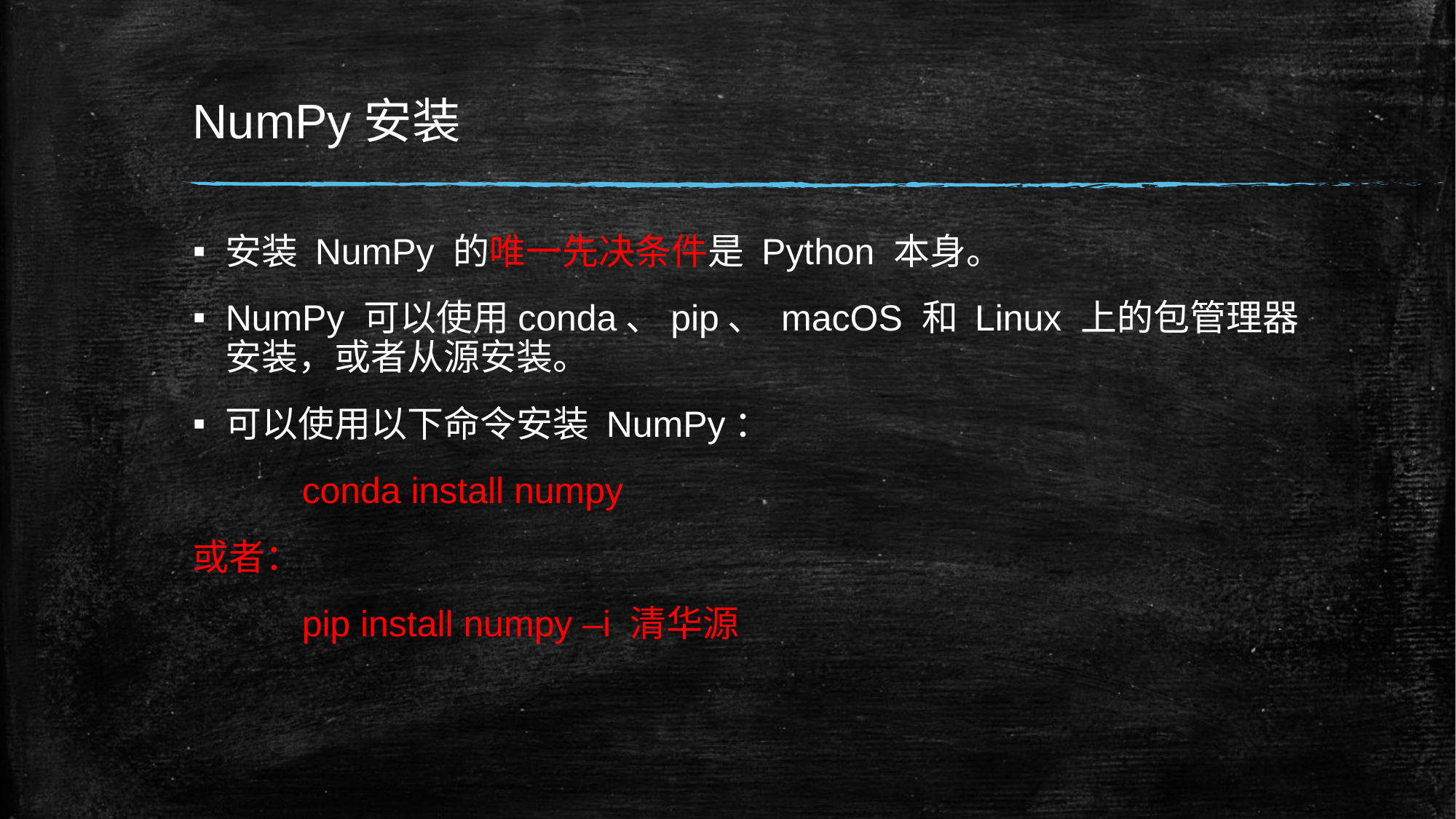

# NumPy安装
安装 NumPy 的唯一先决条件是 Python 本身。
NumPy 可以使用conda、pip、 macOS 和 Linux 上的包管理器安装，或者从源安装。
可以使用以下命令安装 NumPy：
	conda install numpy
或者：
	pip install numpy –i 清华源